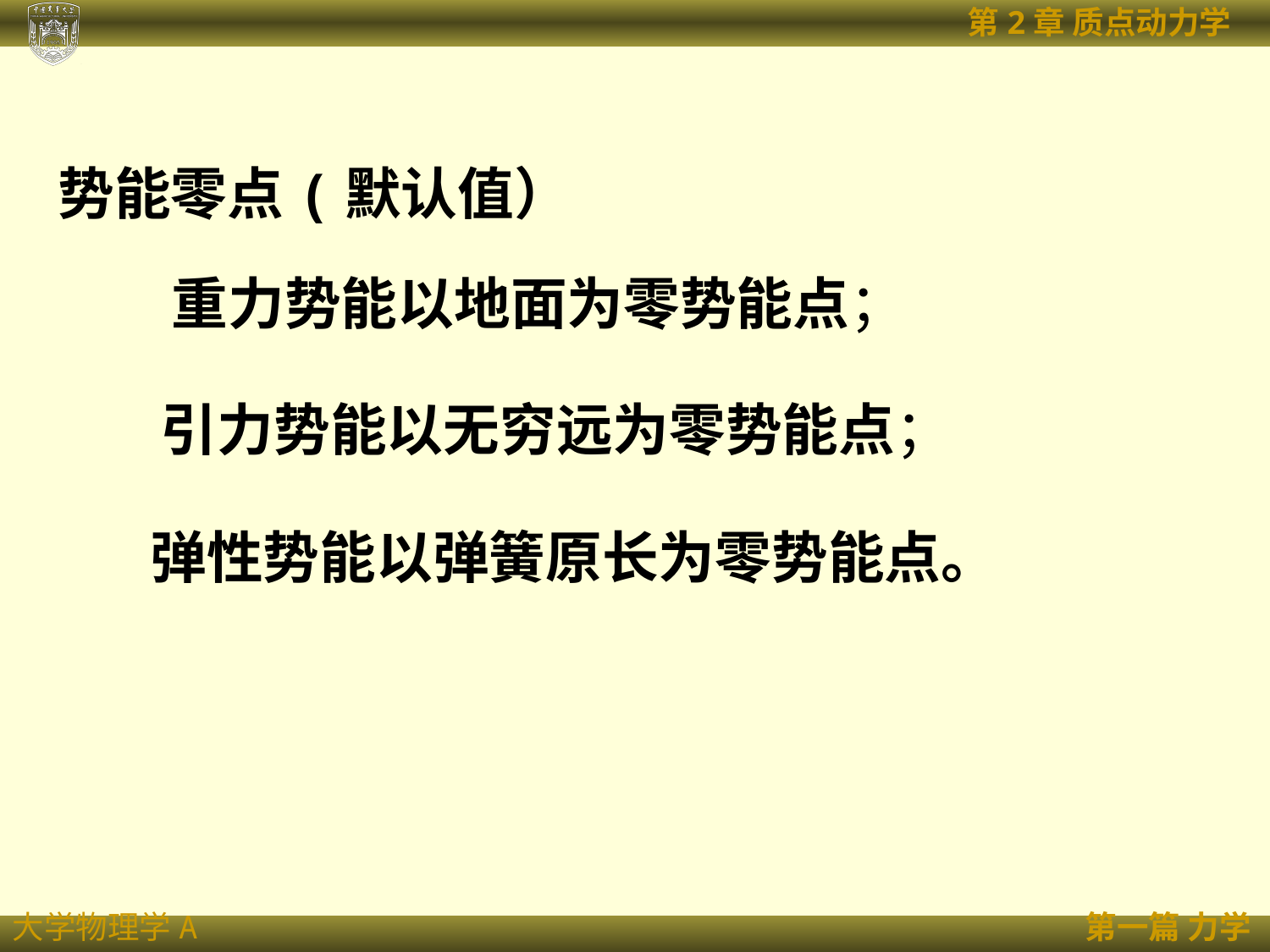

势能零点(默认值）
重力势能以地面为零势能点；
引力势能以无穷远为零势能点；
弹性势能以弹簧原长为零势能点。